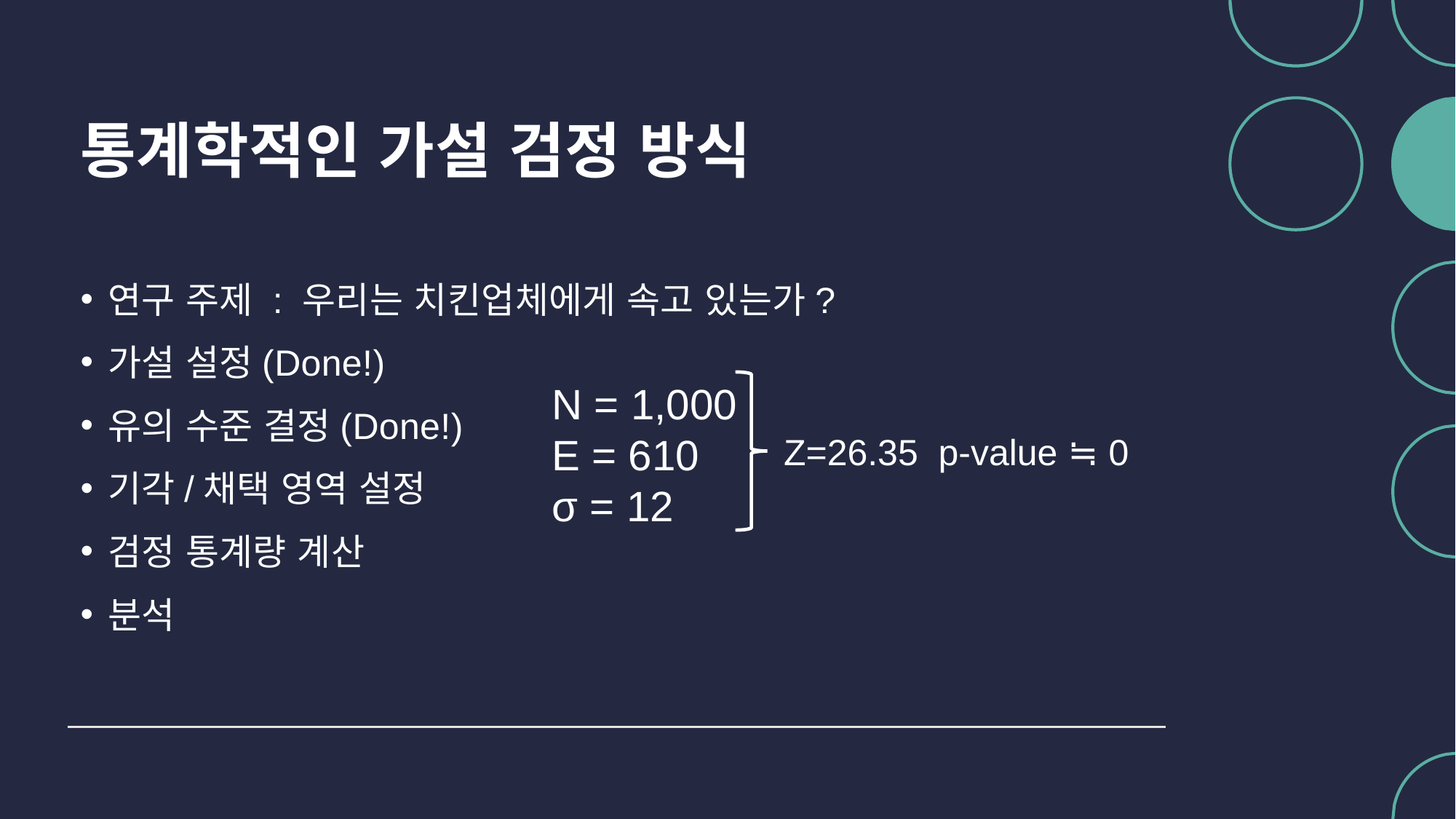

# 통계학적인 가설 검정 방식
연구 주제 : 우리는 치킨업체에게 속고 있는가?
가설 설정(Done!)
유의 수준 결정(Done!)
기각/채택 영역 설정
검정 통계량 계산
분석

N = 1,000
E = 610
σ = 12

Z=26.35  p-value ≒ 0